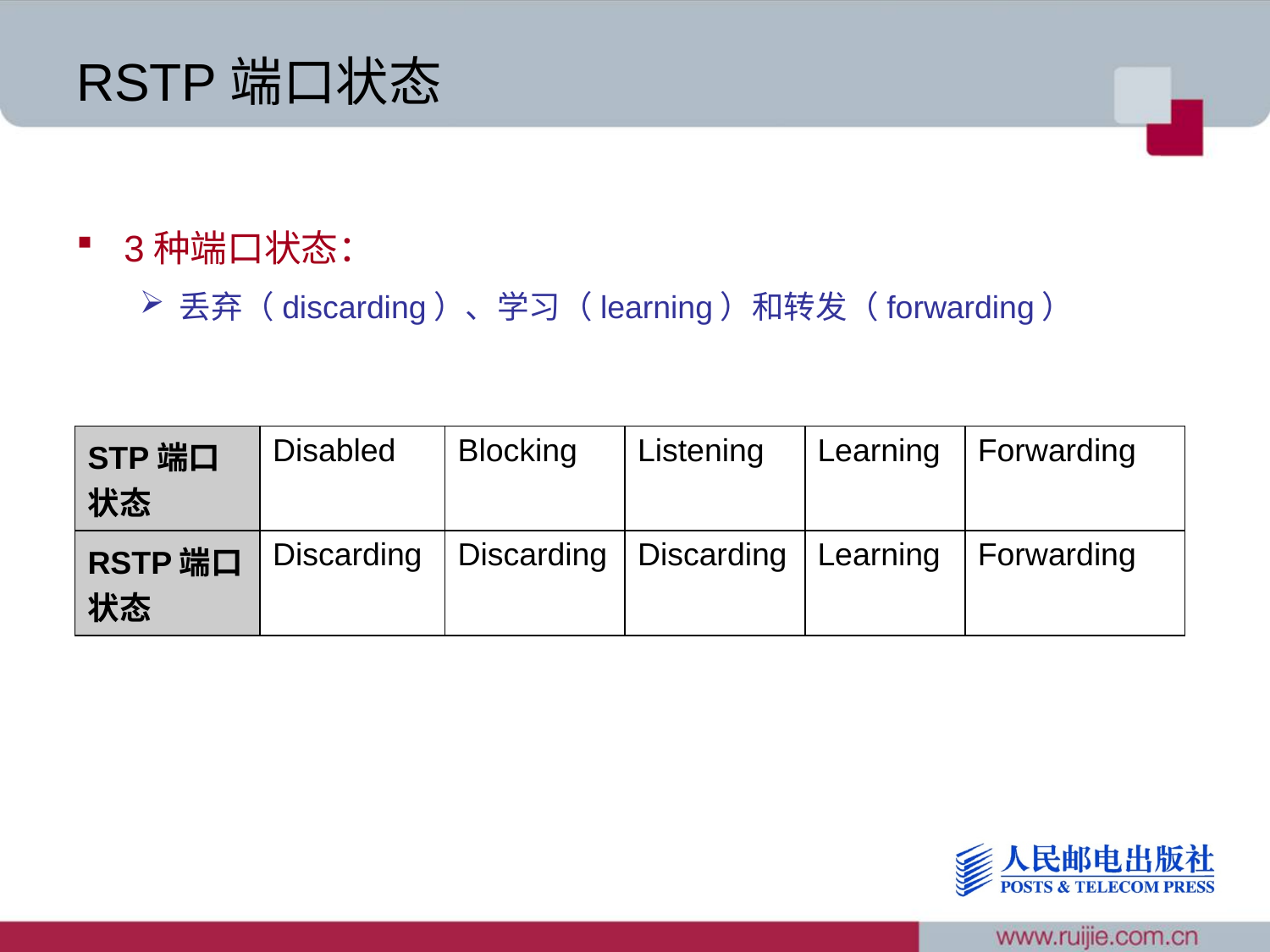

# RSTP端口状态
3种端口状态：
丢弃（discarding）、学习（learning）和转发（forwarding）
| STP端口状态 | Disabled | Blocking | Listening | Learning | Forwarding |
| --- | --- | --- | --- | --- | --- |
| RSTP端口状态 | Discarding | Discarding | Discarding | Learning | Forwarding |